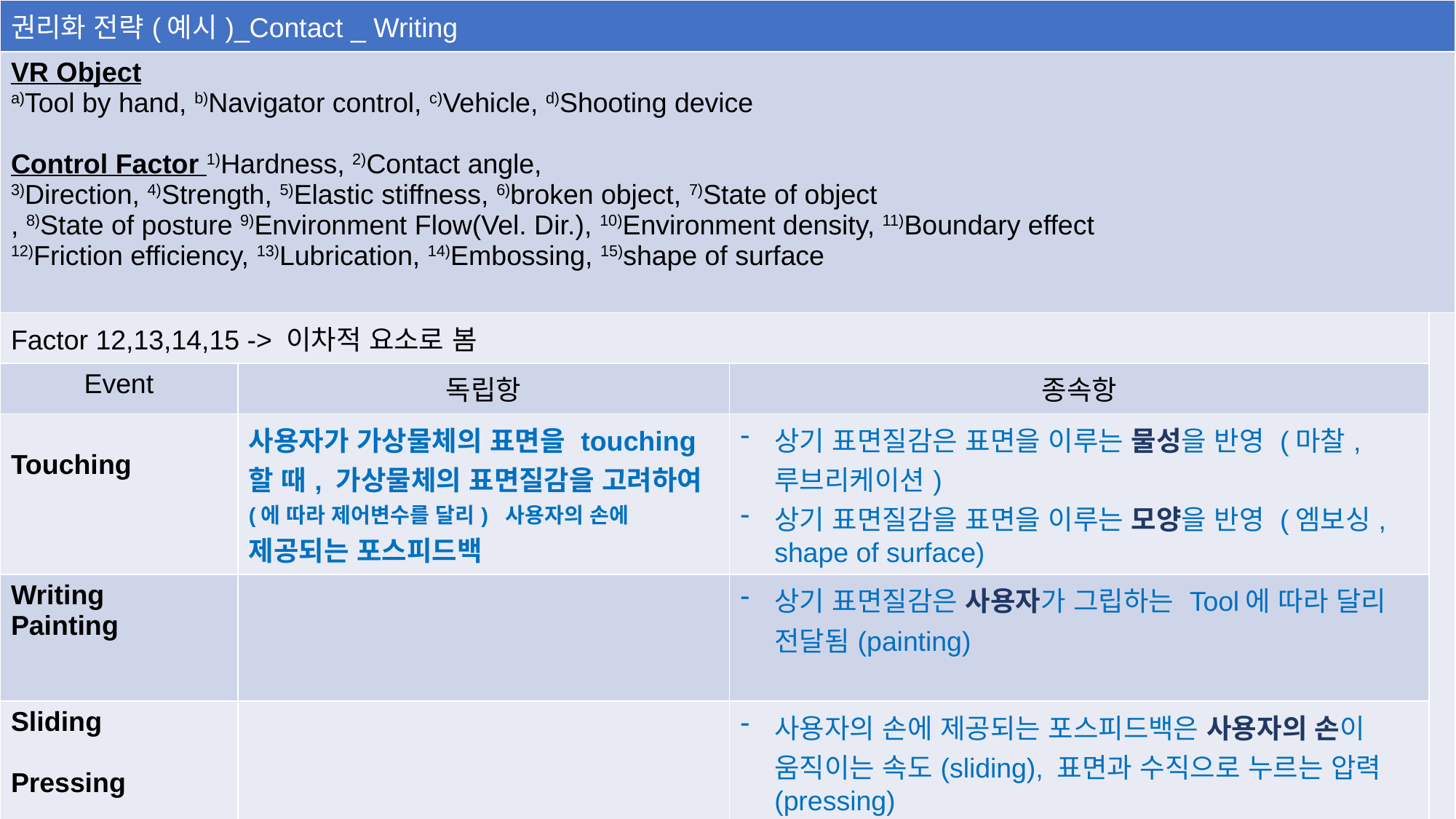

| 권리화 전략(예시)\_Contact \_ Writing |  |  |  |
| --- | --- | --- | --- |
| VR Object a)Tool by hand, b)Navigator control, c)Vehicle, d)Shooting device Control Factor 1)Hardness, 2)Contact angle, 3)Direction, 4)Strength, 5)Elastic stiffness, 6)broken object, 7)State of object , 8)State of posture 9)Environment Flow(Vel. Dir.), 10)Environment density, 11)Boundary effect 12)Friction efficiency, 13)Lubrication, 14)Embossing, 15)shape of surface |  |  |  |
| Factor 12,13,14,15 -> 이차적 요소로 봄 |  |  |  |
| Event | 독립항 | 종속항 |  |
| Touching | 사용자가 가상물체의 표면을 touching 할 때, 가상물체의 표면질감을 고려하여(에 따라 제어변수를 달리) 사용자의 손에 제공되는 포스피드백 | 상기 표면질감은 표면을 이루는 물성을 반영 (마찰, 루브리케이션) 상기 표면질감을 표면을 이루는 모양을 반영 (엠보싱, shape of surface) |  |
| Writing Painting |  | 상기 표면질감은 사용자가 그립하는 Tool에 따라 달리 전달됨(painting) |  |
| Sliding Pressing |  | 사용자의 손에 제공되는 포스피드백은 사용자의 손이 움직이는 속도(sliding), 표면과 수직으로 누르는 압력(pressing) |  |
#